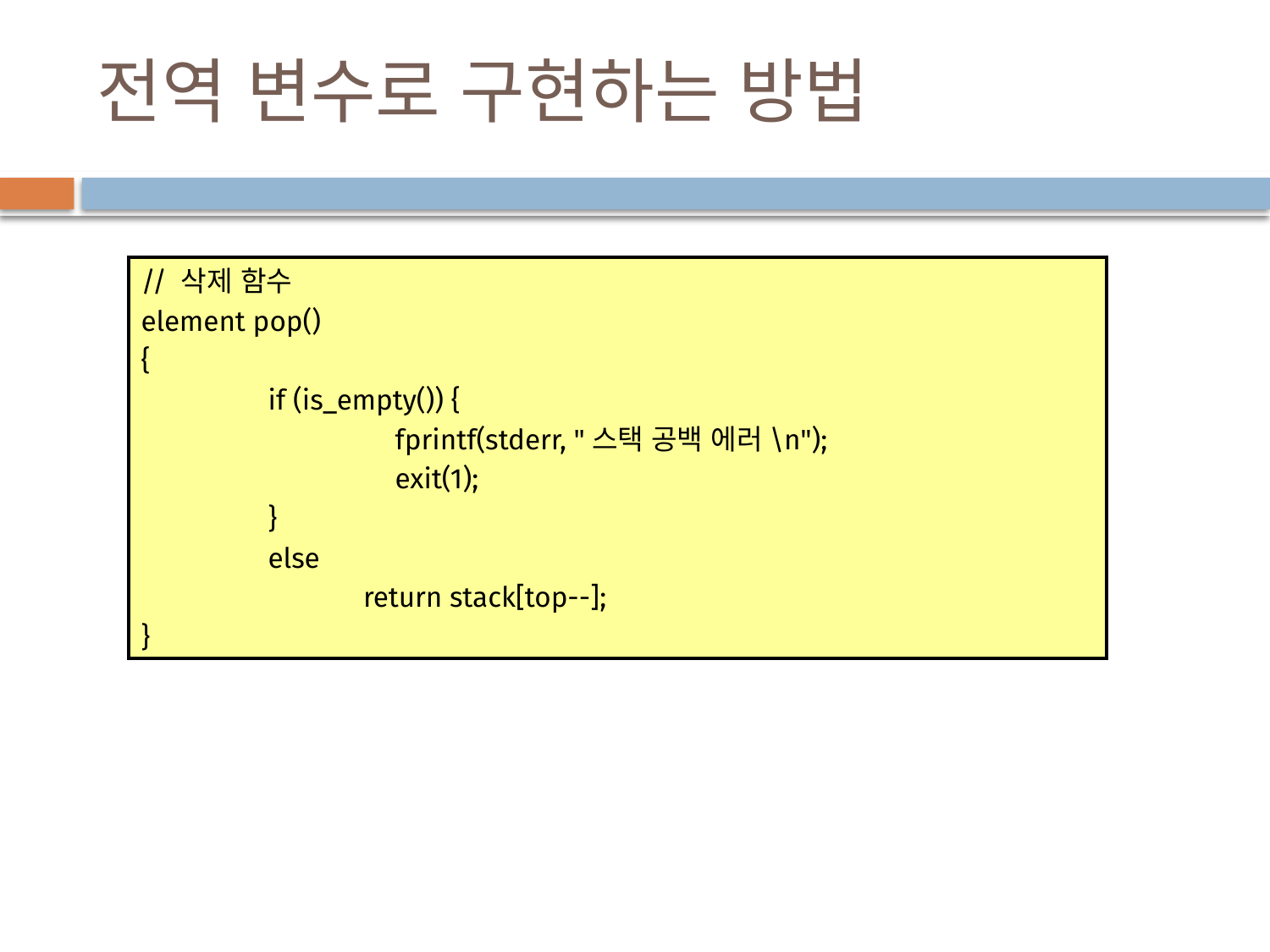

# 전역 변수로 구현하는 방법

// 삭제 함수
element pop()
{
	if (is_empty()) {
		fprintf(stderr, "스택 공백 에러\n");
		exit(1);
	}
	else
                              return stack[top--];
}